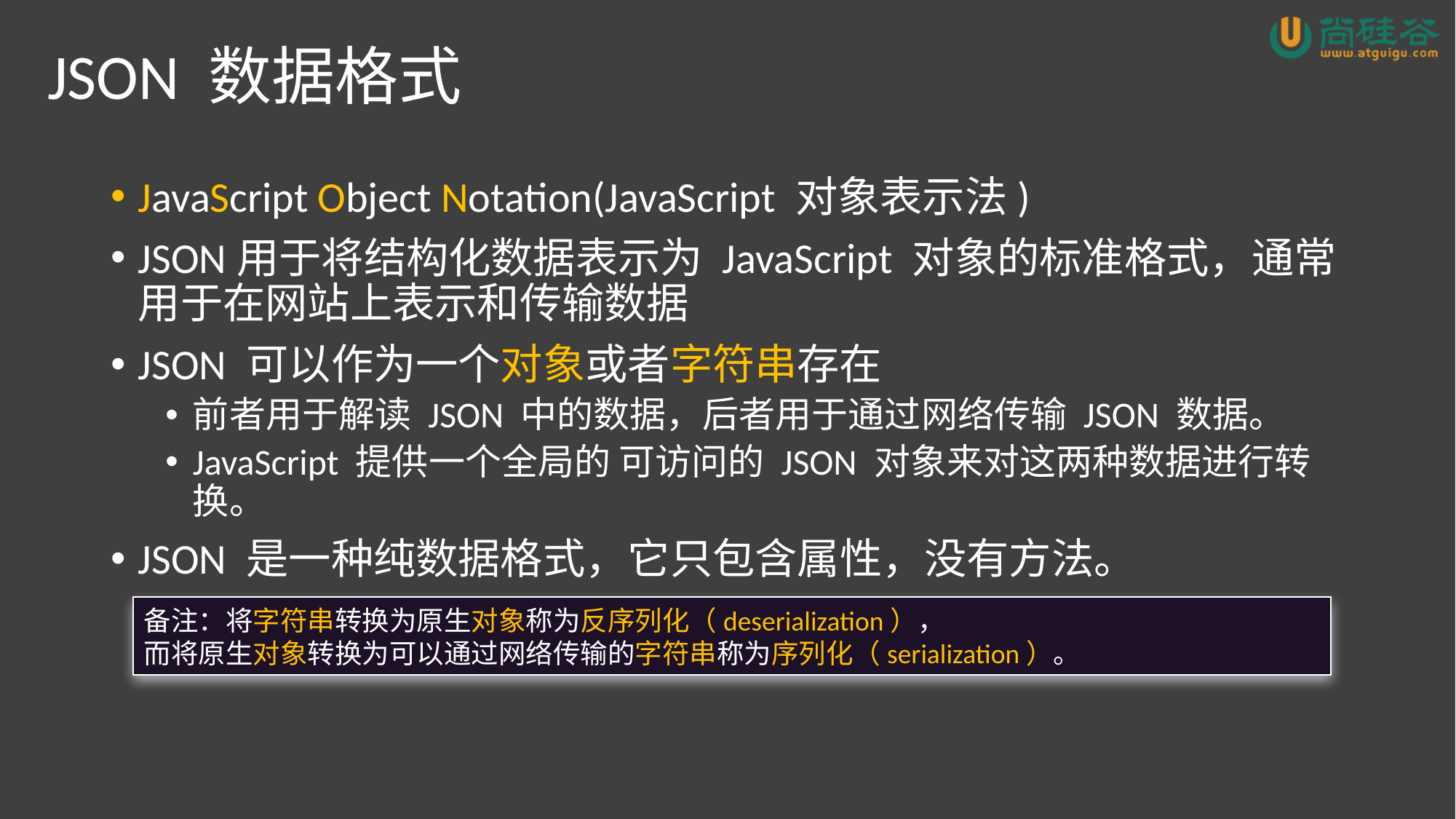

# JSON 数据格式
JavaScript Object Notation(JavaScript 对象表示法)
JSON用于将结构化数据表示为 JavaScript 对象的标准格式，通常用于在网站上表示和传输数据
JSON 可以作为一个对象或者字符串存在
前者用于解读 JSON 中的数据，后者用于通过网络传输 JSON 数据。
JavaScript 提供一个全局的 可访问的 JSON 对象来对这两种数据进行转换。
JSON 是一种纯数据格式，它只包含属性，没有方法。
备注：将字符串转换为原生对象称为反序列化（deserialization），
而将原生对象转换为可以通过网络传输的字符串称为序列化（serialization）。